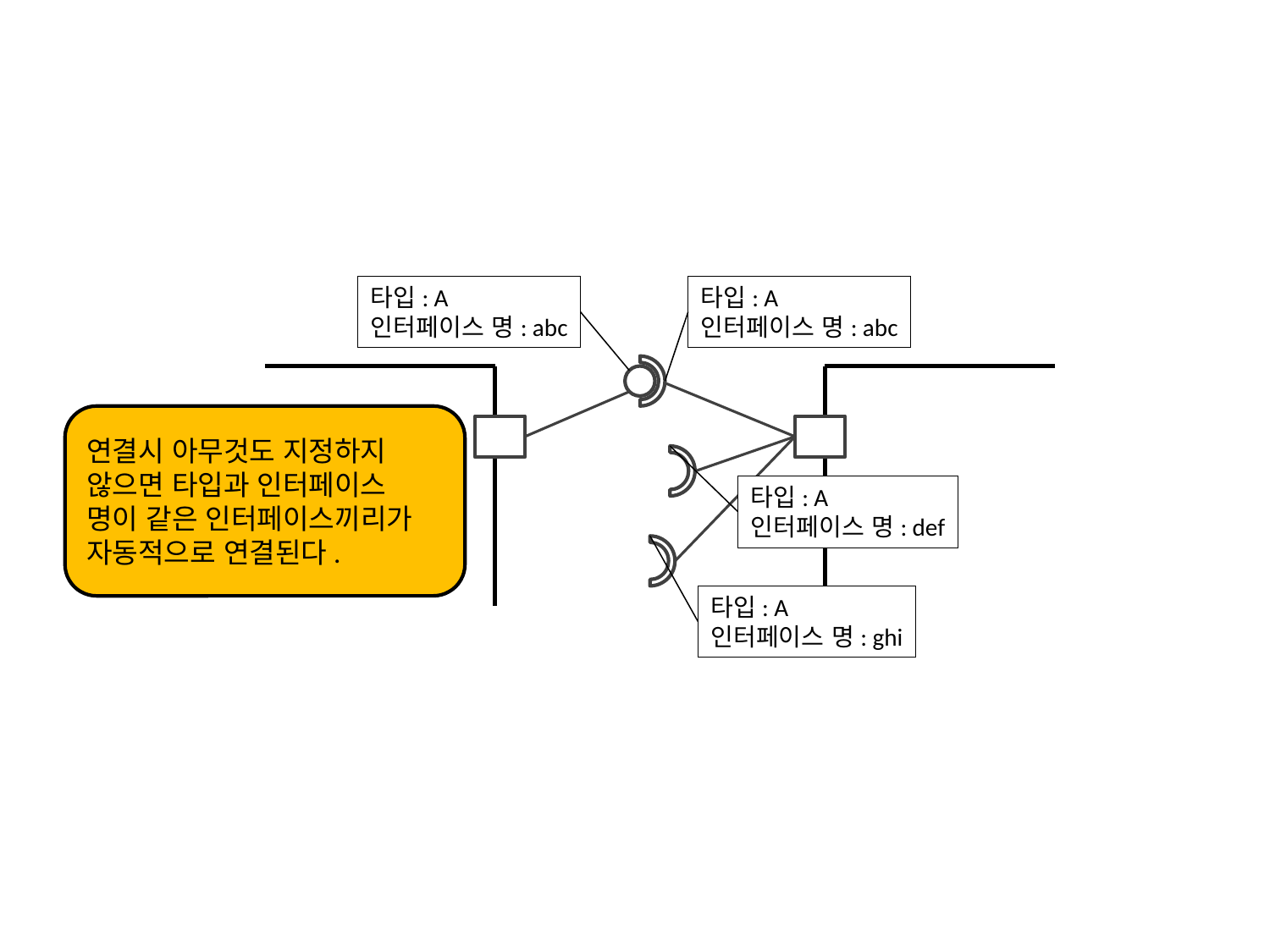

타입: A
인터페이스 명: abc
타입: A
인터페이스 명: abc

연결시 아무것도 지정하지 않으면 타입과 인터페이스 명이 같은 인터페이스끼리가 자동적으로 연결된다.

타입: A
인터페이스 명: def

타입: A
인터페이스 명: ghi